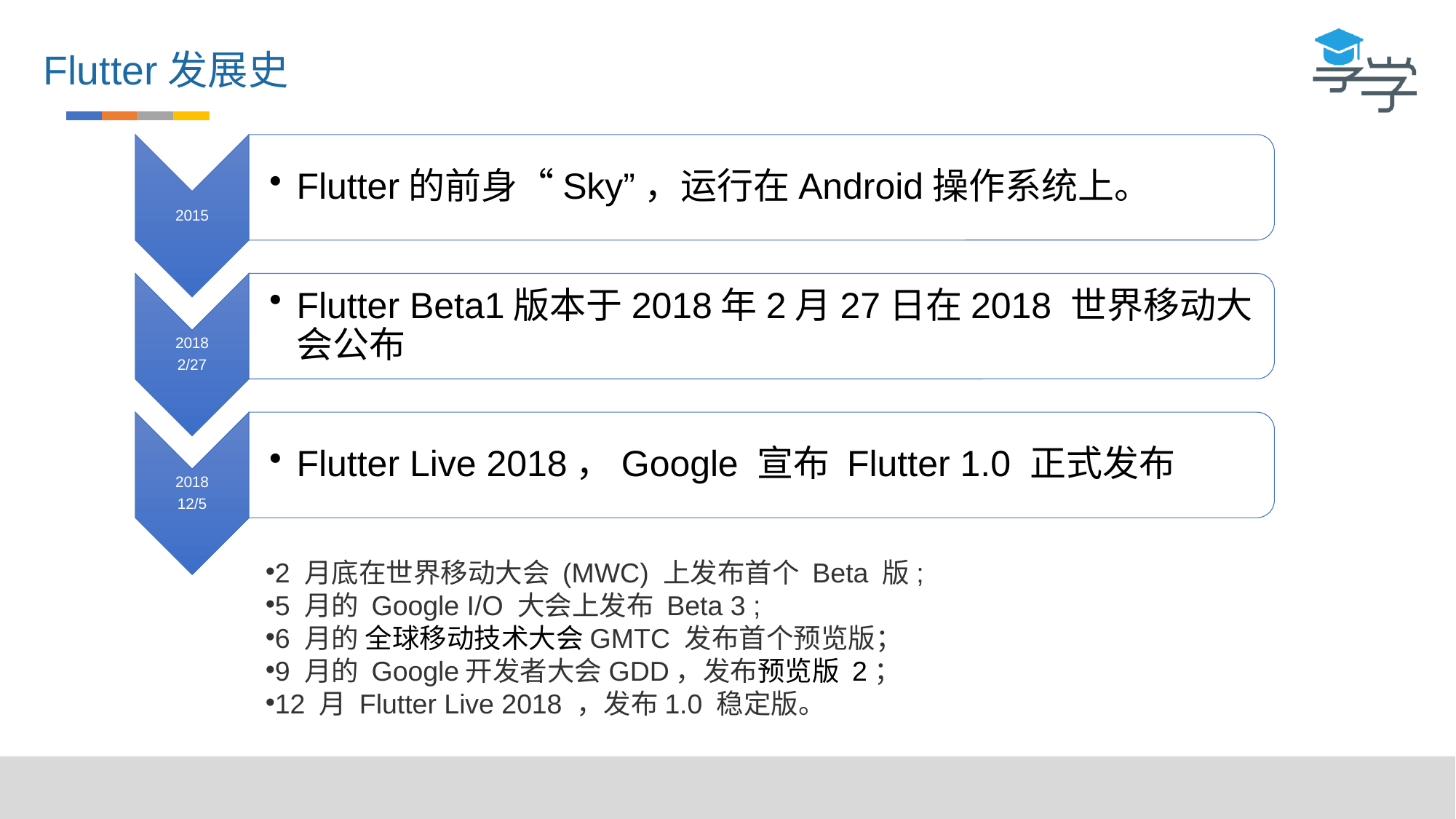

Flutter发展史

2015
Flutter的前身“Sky”，运行在Android操作系统上。
2018
2/27
Flutter Beta1版本于2018年2月27日在2018 世界移动大会公布
2018
12/5
Flutter Live 2018，Google 宣布 Flutter 1.0 正式发布
2 月底在世界移动大会 (MWC) 上发布首个 Beta 版;
5 月的 Google I/O 大会上发布 Beta 3 ;
6 月的 全球移动技术大会GMTC 发布首个预览版；
9 月的 Google开发者大会GDD，发布预览版 2；
12 月 Flutter Live 2018 ，发布1.0 稳定版。